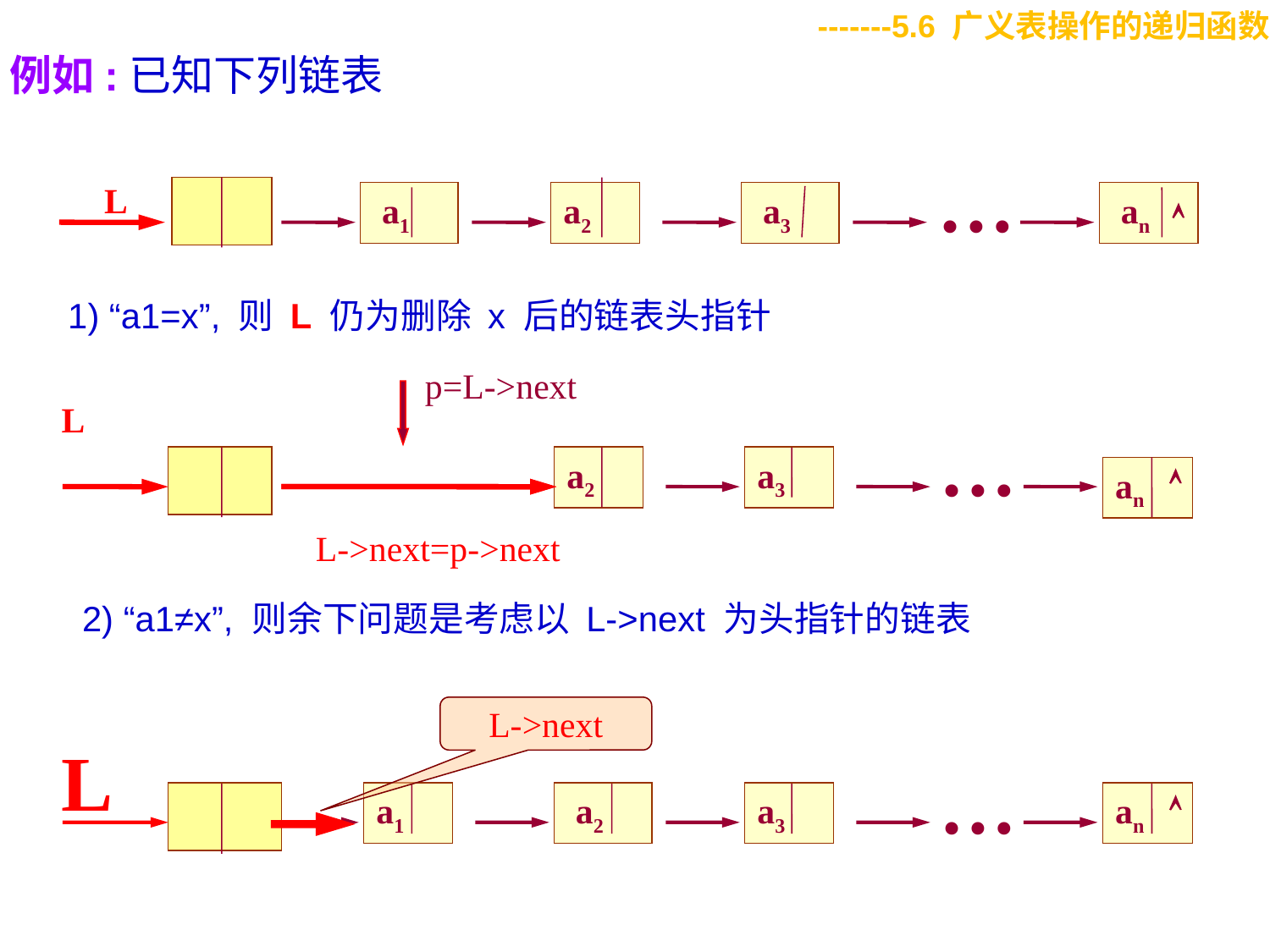

-------5.6 广义表操作的递归函数
例如:已知下列链表
…
L

 a1
a2
 a3
 an

∧

1) “a1=x”, 则 L 仍为删除 x 后的链表头指针
p=L->next

L
…

 a1
a2
a3

an

∧

L->next=p->next
2) “a1≠x”, 则余下问题是考虑以 L->next 为头指针的链表
L->next
L
…
a1
 a2
a3
an

∧